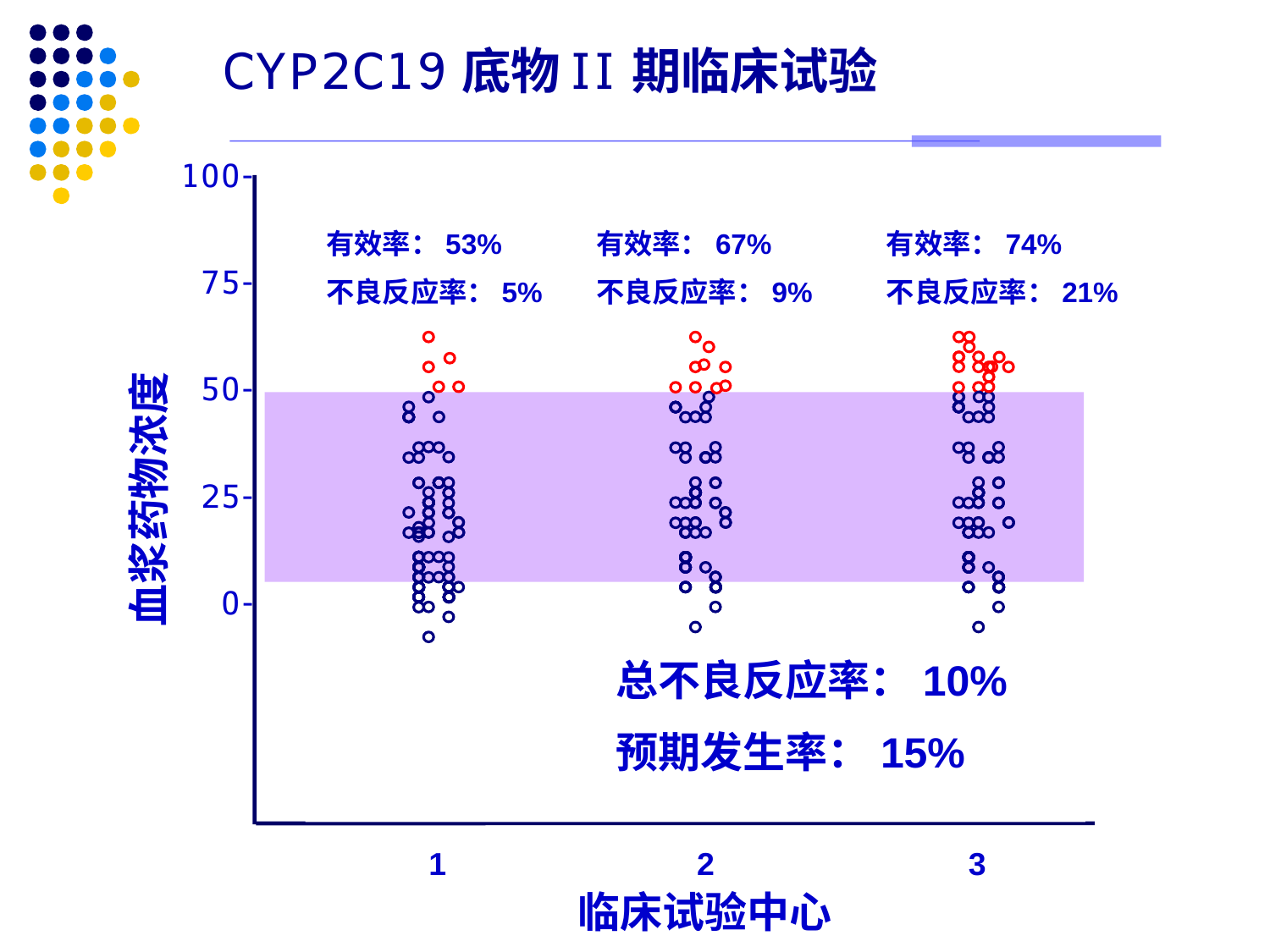

CYP2C19底物II期临床试验

100-
75-
50-
25-
0-

有效率：53%
不良反应率：5%
有效率：67%
不良反应率：9%
有效率：74%
不良反应率：21%

血浆药物浓度

总不良反应率：10%
预期发生率：15%
1
2
3
临床试验中心